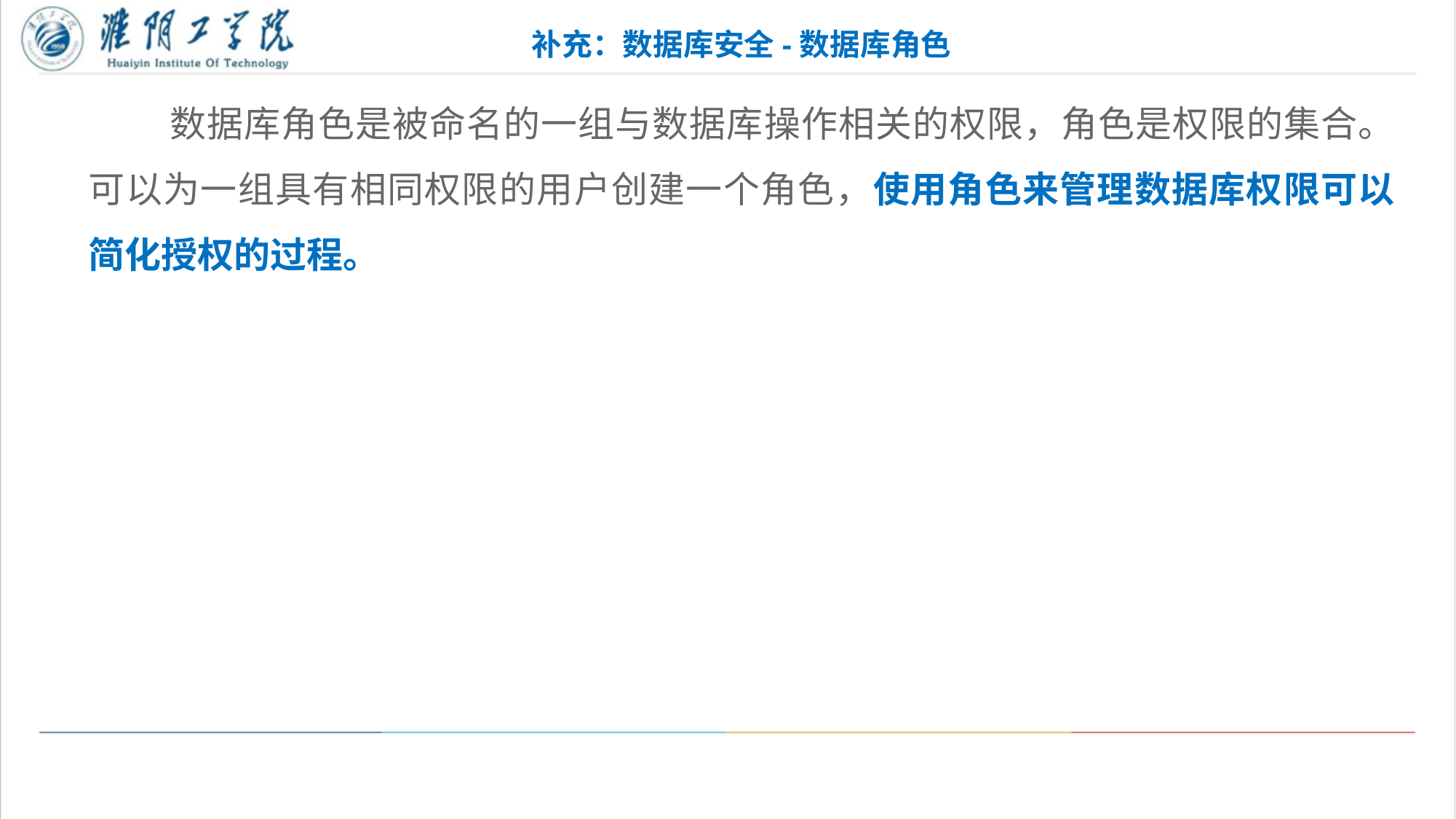

# 补充：数据库安全-数据库角色
        数据库角色是被命名的一组与数据库操作相关的权限，角色是权限的集合。可以为一组具有相同权限的用户创建一个角色，使用角色来管理数据库权限可以简化授权的过程。